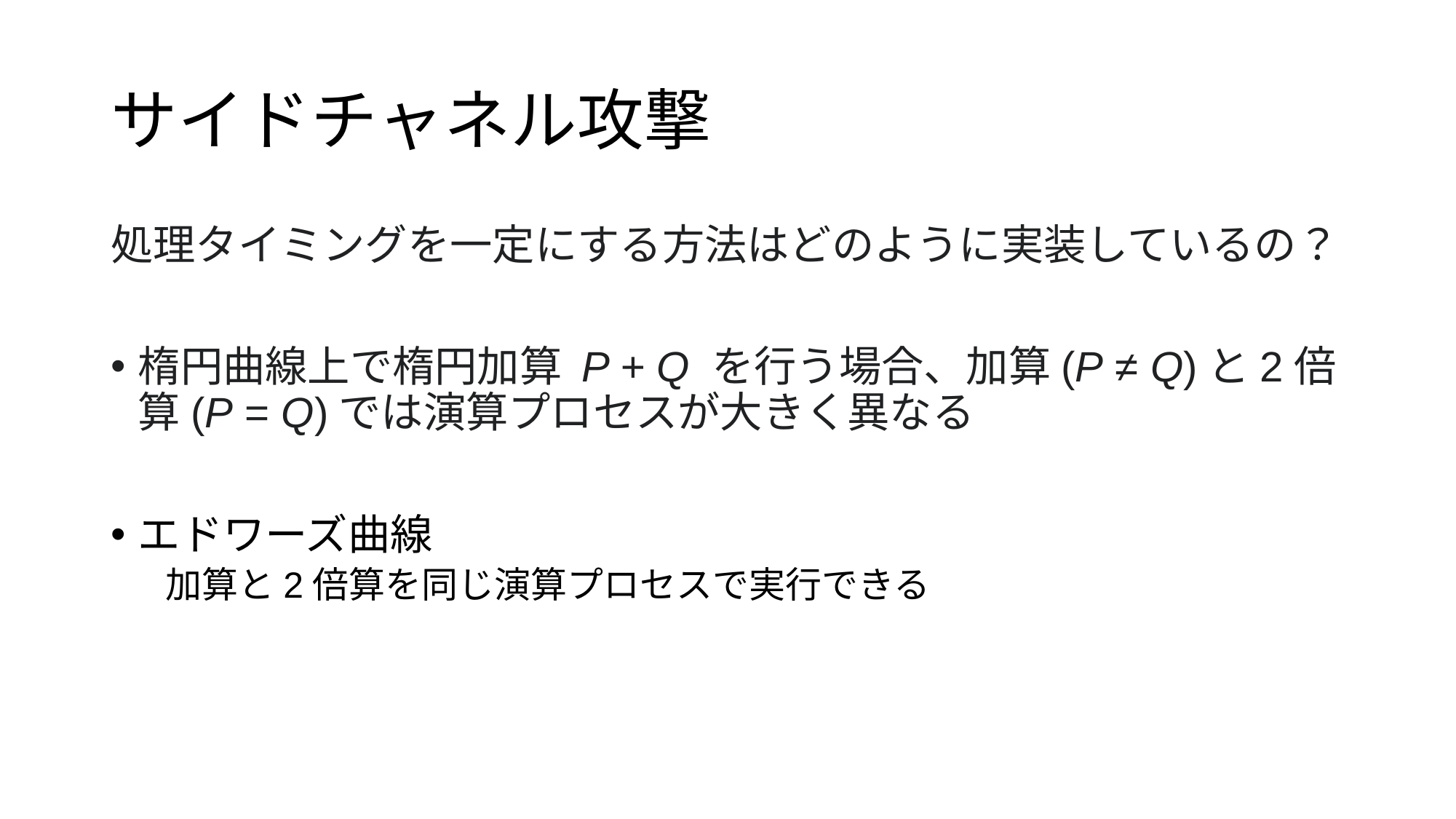

# サイドチャネル攻撃
処理タイミングを一定にする方法はどのように実装しているの？

楕円曲線上で楕円加算 P + Q を行う場合、加算(P ≠ Q)と2倍算(P = Q)では演算プロセスが大きく異なる

エドワーズ曲線
加算と2倍算を同じ演算プロセスで実行できる